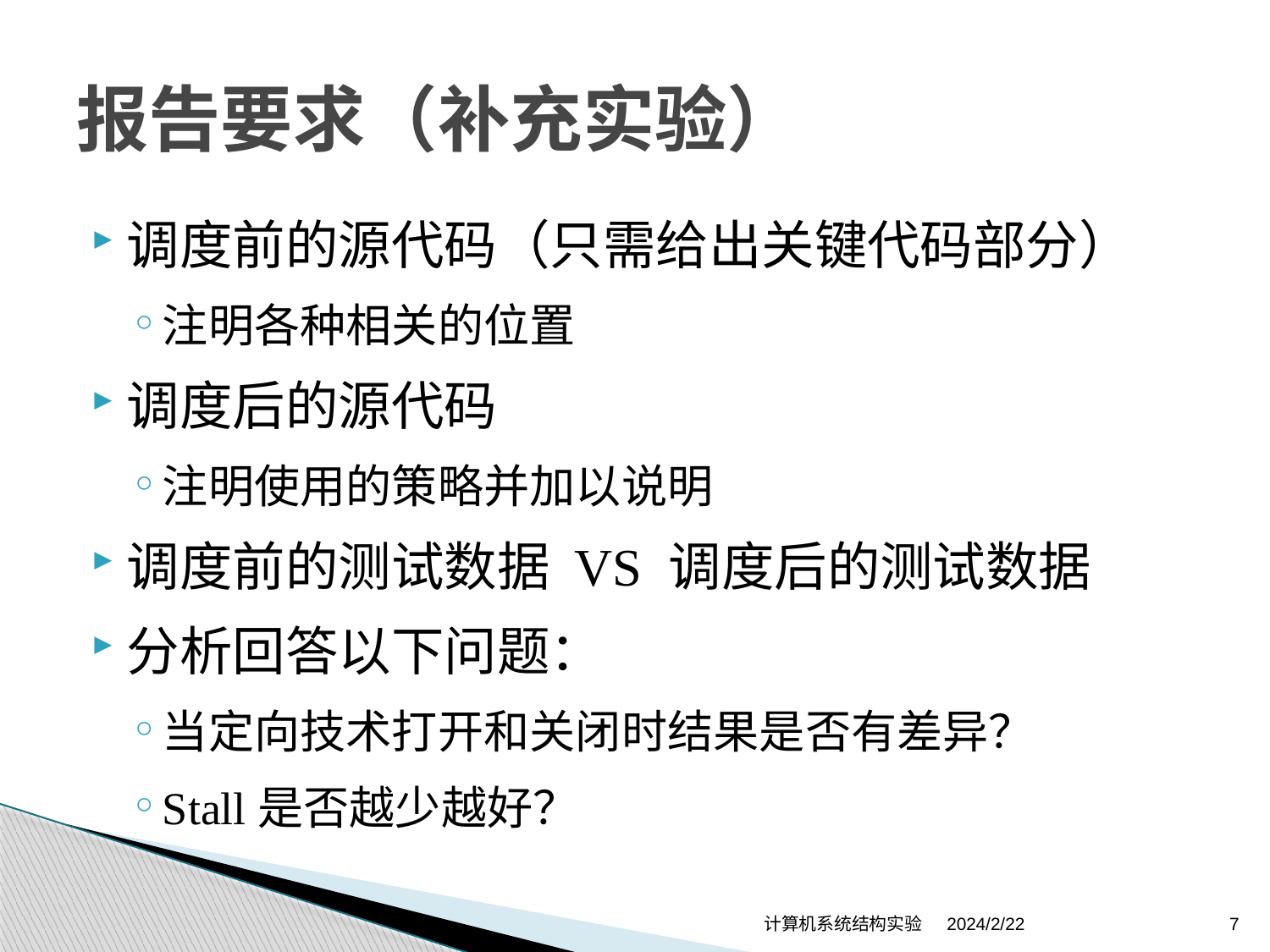

# 报告要求（补充实验）
调度前的源代码（只需给出关键代码部分）
注明各种相关的位置
调度后的源代码
注明使用的策略并加以说明
调度前的测试数据 VS 调度后的测试数据
分析回答以下问题：
当定向技术打开和关闭时结果是否有差异？
Stall是否越少越好？
计算机系统结构实验
2024/2/22
7